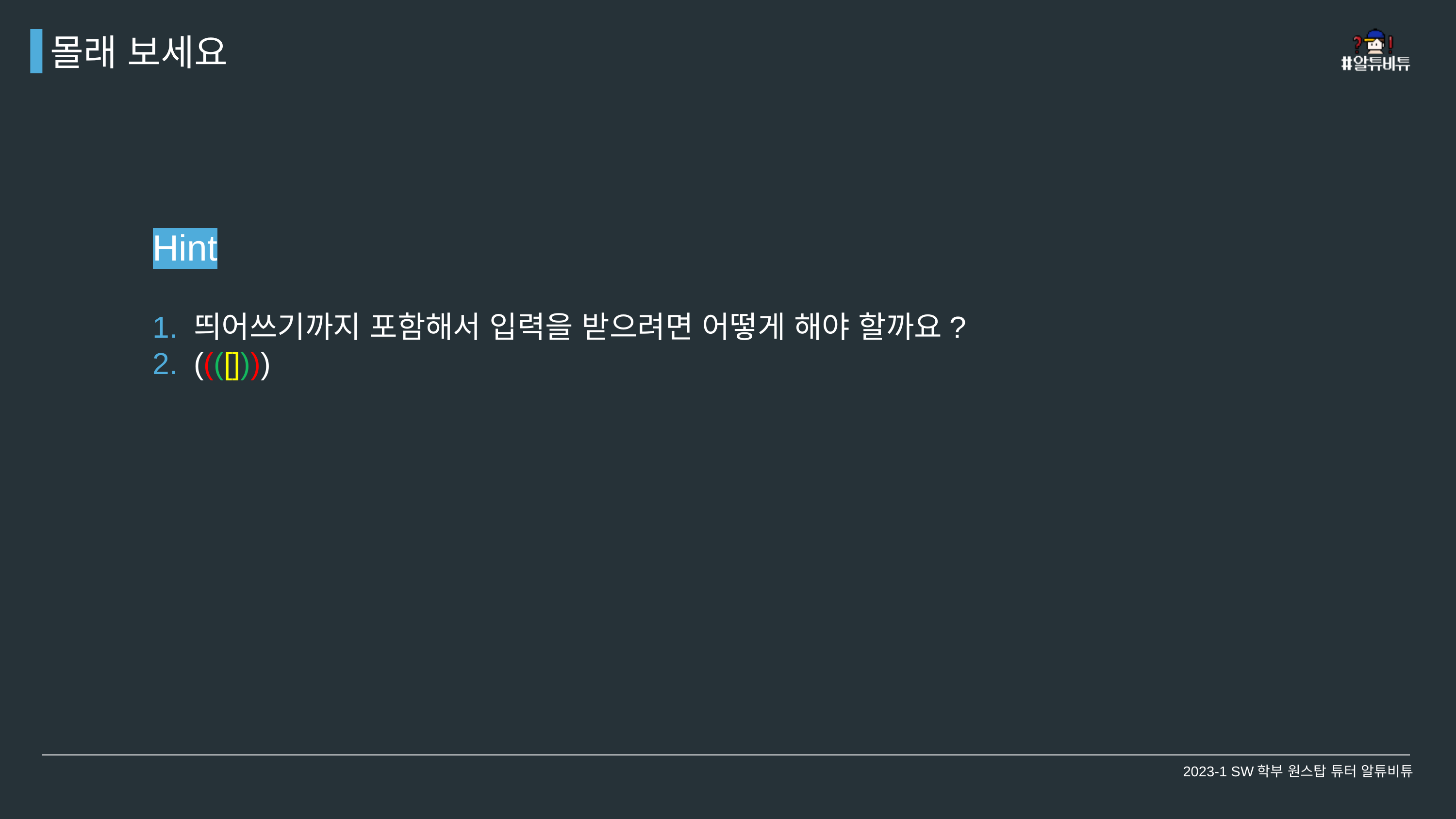

몰래 보세요
Hint
띄어쓰기까지 포함해서 입력을 받으려면 어떻게 해야 할까요?
((([])))
2023-1 SW학부 원스탑 튜터 알튜비튜